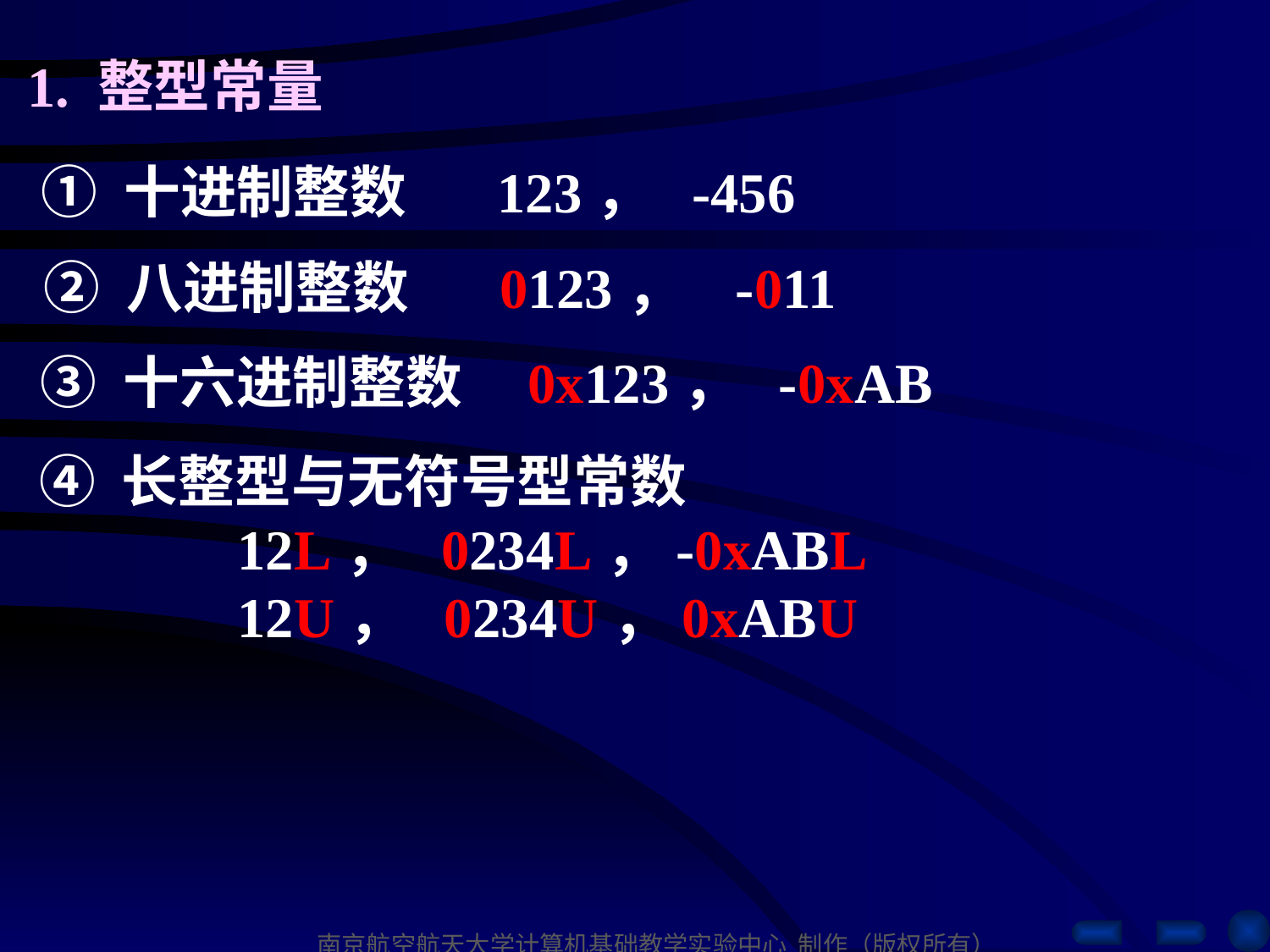

1. 整型常量
① 十进制整数      123，  -456
② 八进制整数      0123，   -011
③ 十六进制整数    0x123，  -0xAB
④ 长整型与无符号型常数
              12L，  0234L，-0xABL
              12U，  0234U，0xABU